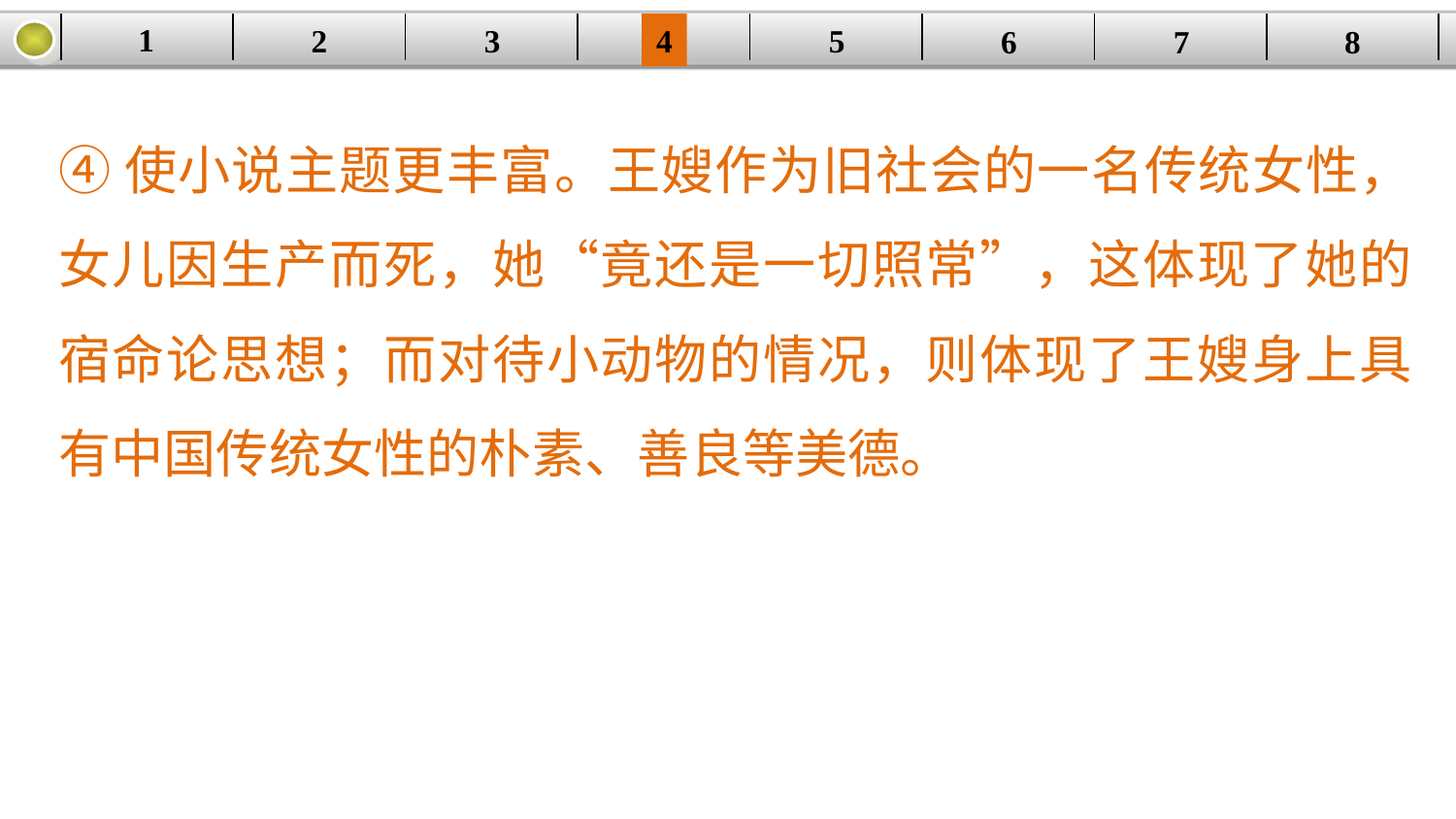

1
2
3
4
|  |  |  |  |  |  |  |  |
| --- | --- | --- | --- | --- | --- | --- | --- |
5
6
7
8

④使小说主题更丰富。王嫂作为旧社会的一名传统女性，女儿因生产而死，她“竟还是一切照常”，这体现了她的宿命论思想；而对待小动物的情况，则体现了王嫂身上具有中国传统女性的朴素、善良等美德。